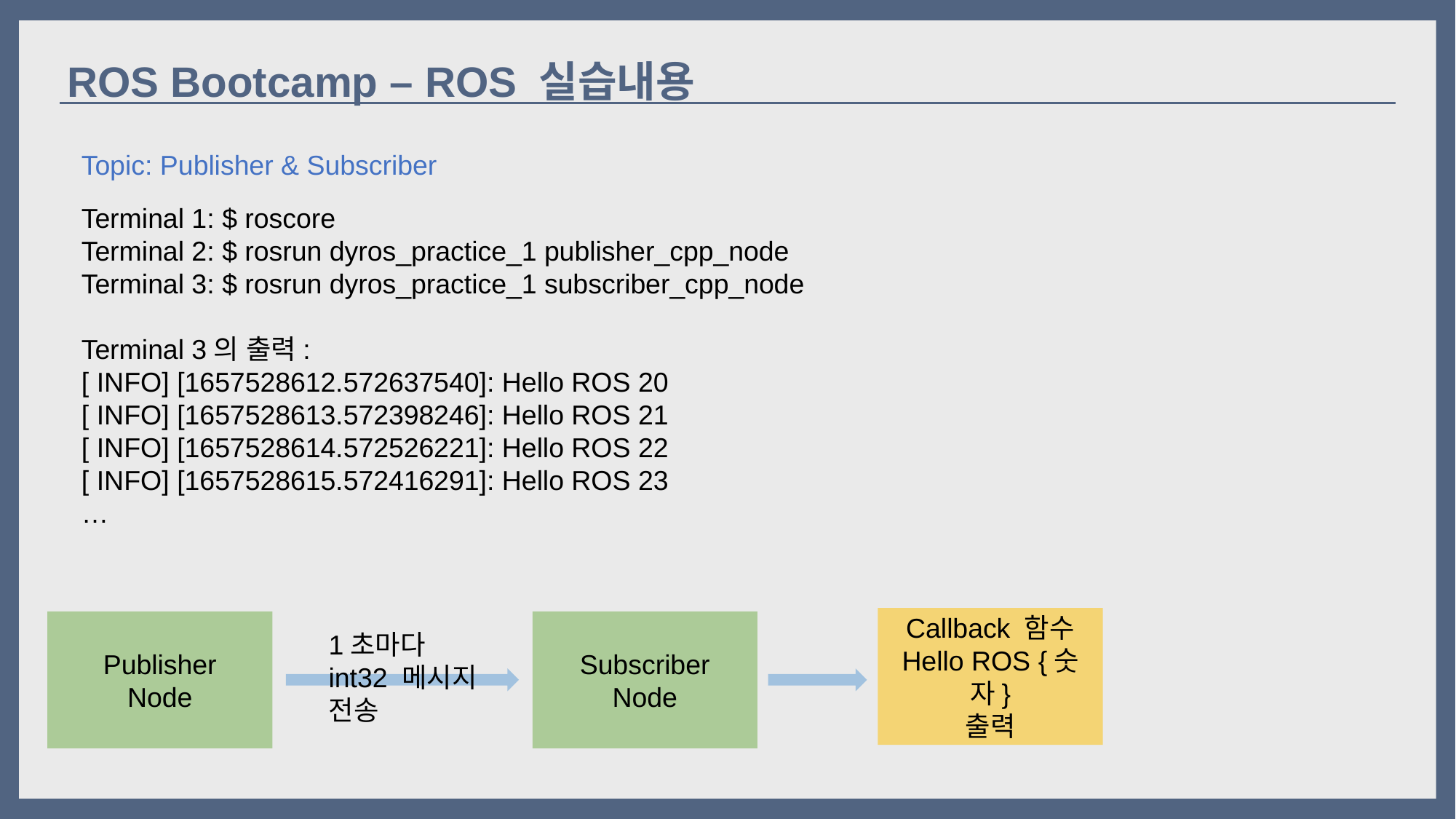

ROS Bootcamp – ROS 실습내용
Topic: Publisher & Subscriber
Terminal 1: $ roscore
Terminal 2: $ rosrun dyros_practice_1 publisher_cpp_node
Terminal 3: $ rosrun dyros_practice_1 subscriber_cpp_node

Terminal 3의 출력:
[ INFO] [1657528612.572637540]: Hello ROS 20
[ INFO] [1657528613.572398246]: Hello ROS 21
[ INFO] [1657528614.572526221]: Hello ROS 22
[ INFO] [1657528615.572416291]: Hello ROS 23
…
Callback 함수
Hello ROS {숫자}
출력
Publisher
Node
Subscriber
Node
1초마다 int32 메시지 전송